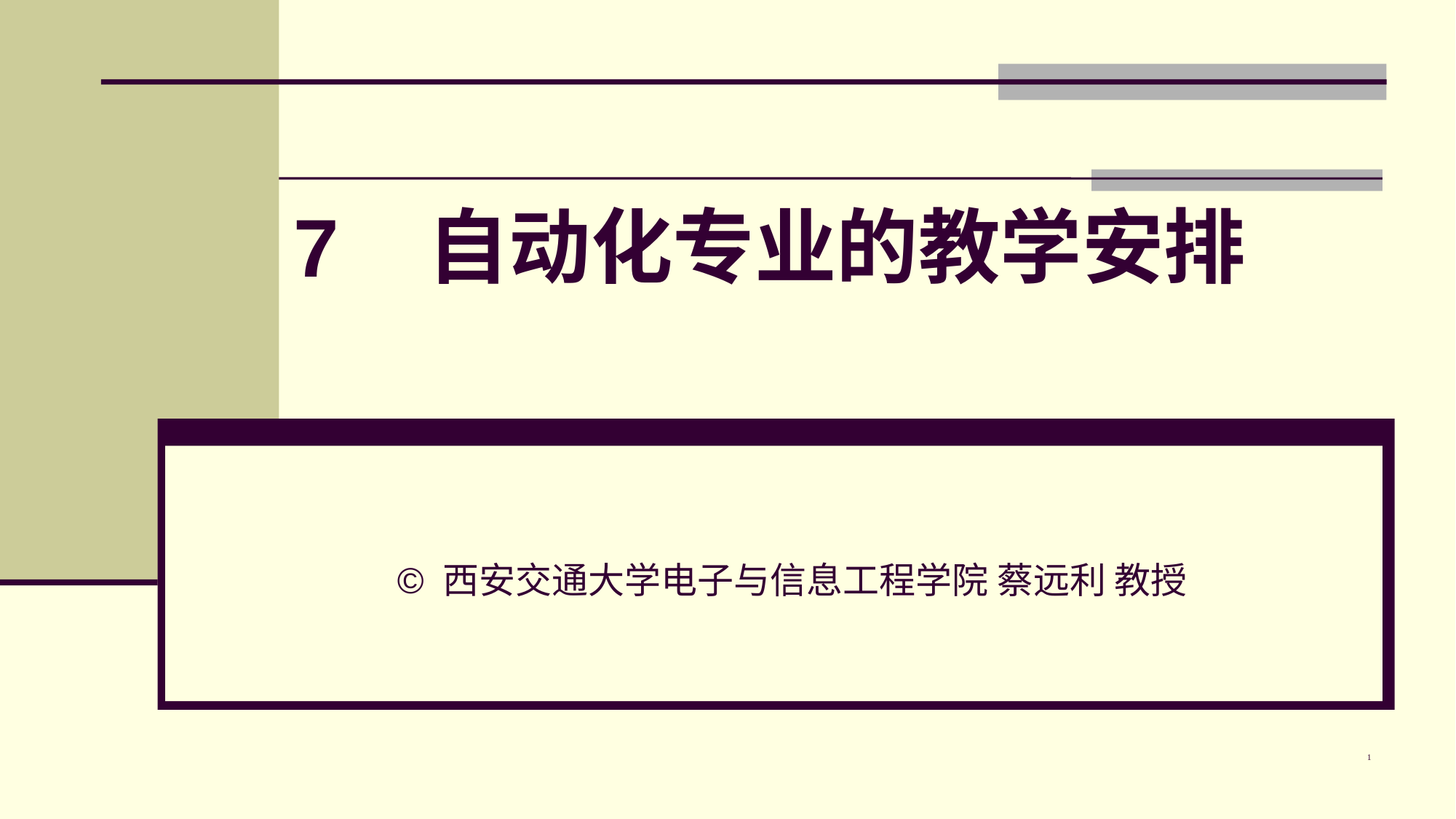

# 7   自动化专业的教学安排
© 西安交通大学电子与信息工程学院 蔡远利 教授
1